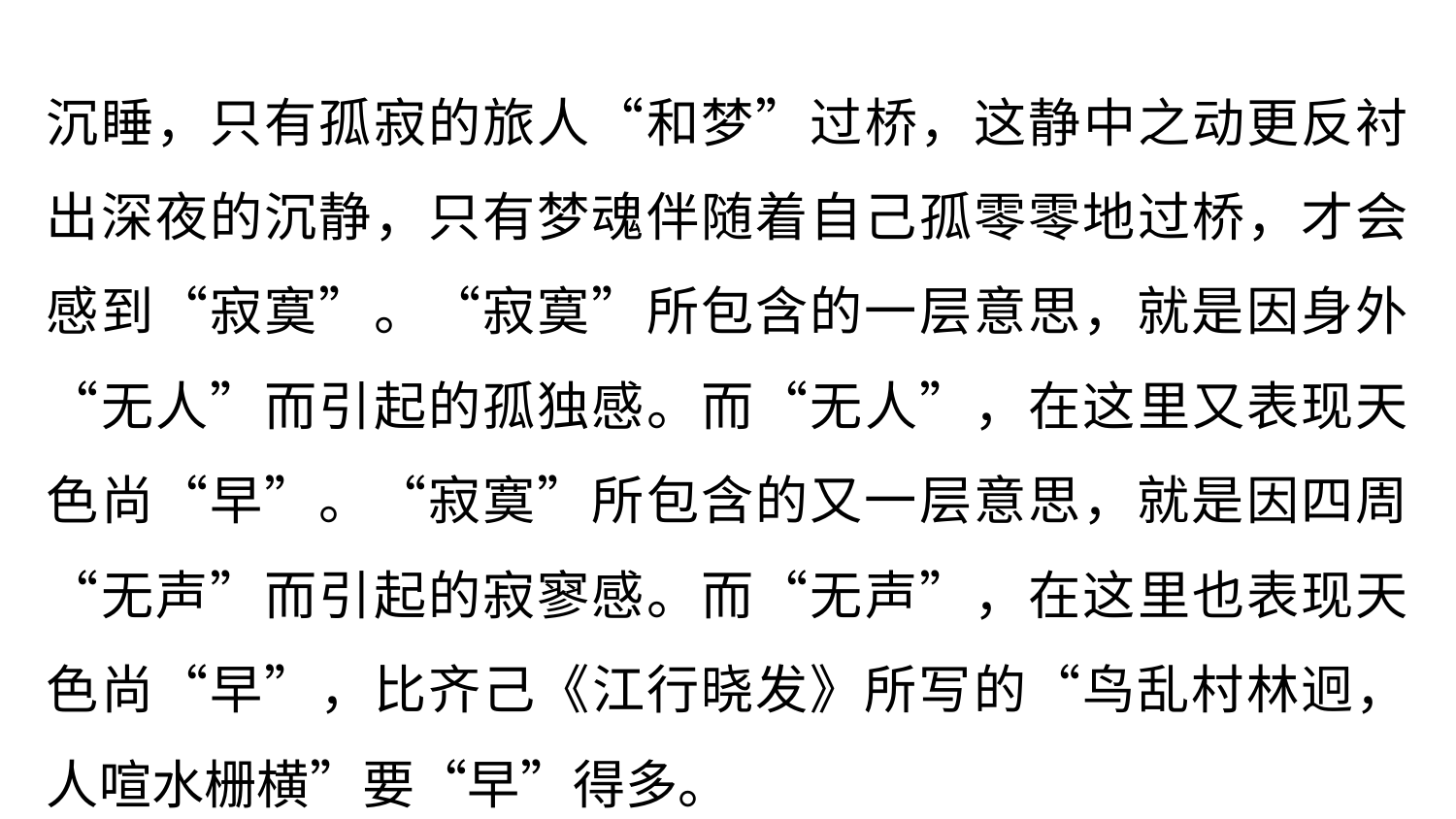

沉睡，只有孤寂的旅人“和梦”过桥，这静中之动更反衬出深夜的沉静，只有梦魂伴随着自己孤零零地过桥，才会感到“寂寞”。“寂寞”所包含的一层意思，就是因身外“无人”而引起的孤独感。而“无人”，在这里又表现天色尚“早”。“寂寞”所包含的又一层意思，就是因四周“无声”而引起的寂寥感。而“无声”，在这里也表现天色尚“早”，比齐己《江行晓发》所写的“鸟乱村林迥，人喧水栅横”要“早”得多。